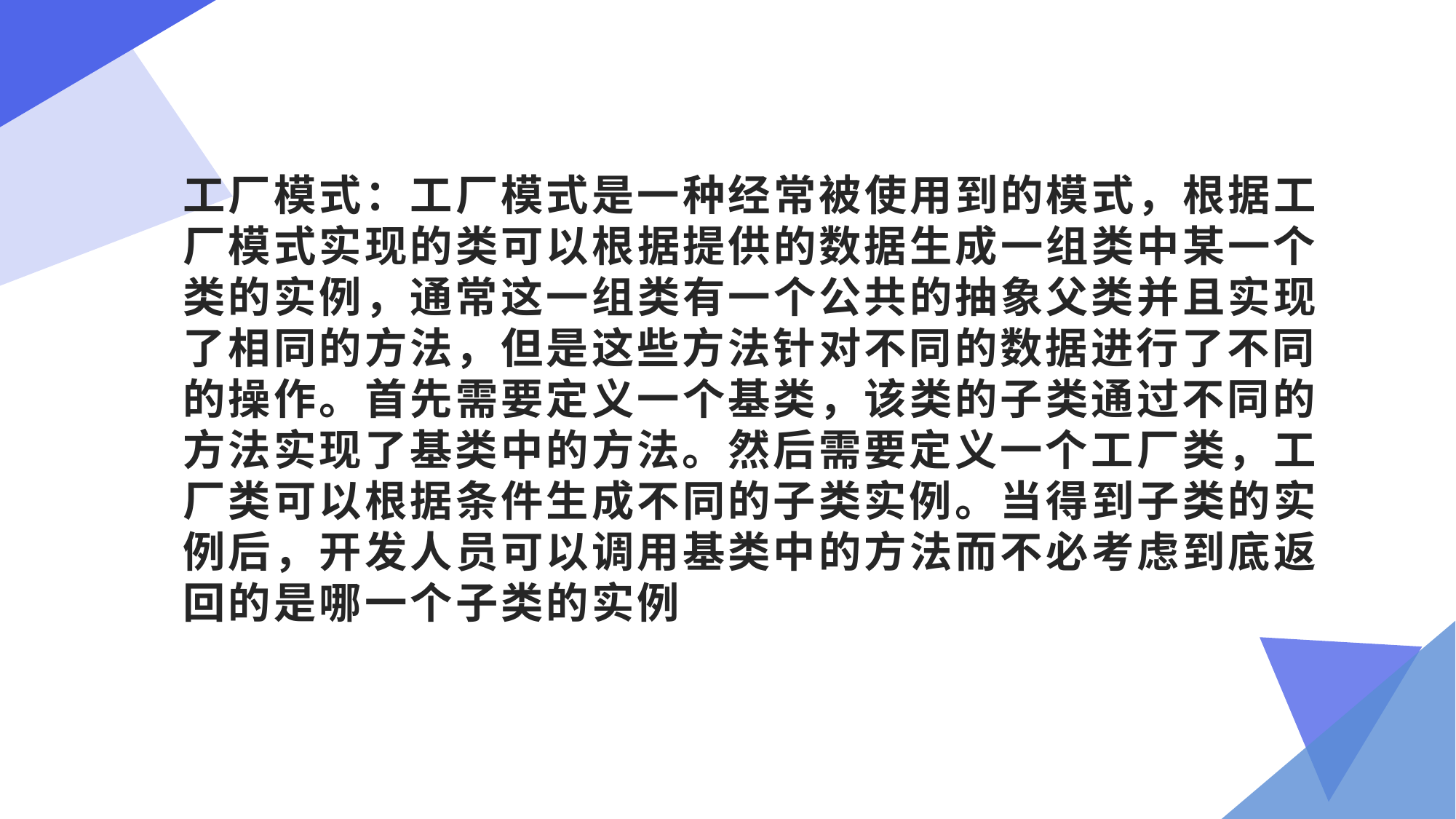

# 工厂模式：工厂模式是一种经常被使用到的模式，根据工厂模式实现的类可以根据提供的数据生成一组类中某一个类的实例，通常这一组类有一个公共的抽象父类并且实现了相同的方法，但是这些方法针对不同的数据进行了不同的操作。首先需要定义一个基类，该类的子类通过不同的方法实现了基类中的方法。然后需要定义一个工厂类，工厂类可以根据条件生成不同的子类实例。当得到子类的实例后，开发人员可以调用基类中的方法而不必考虑到底返回的是哪一个子类的实例